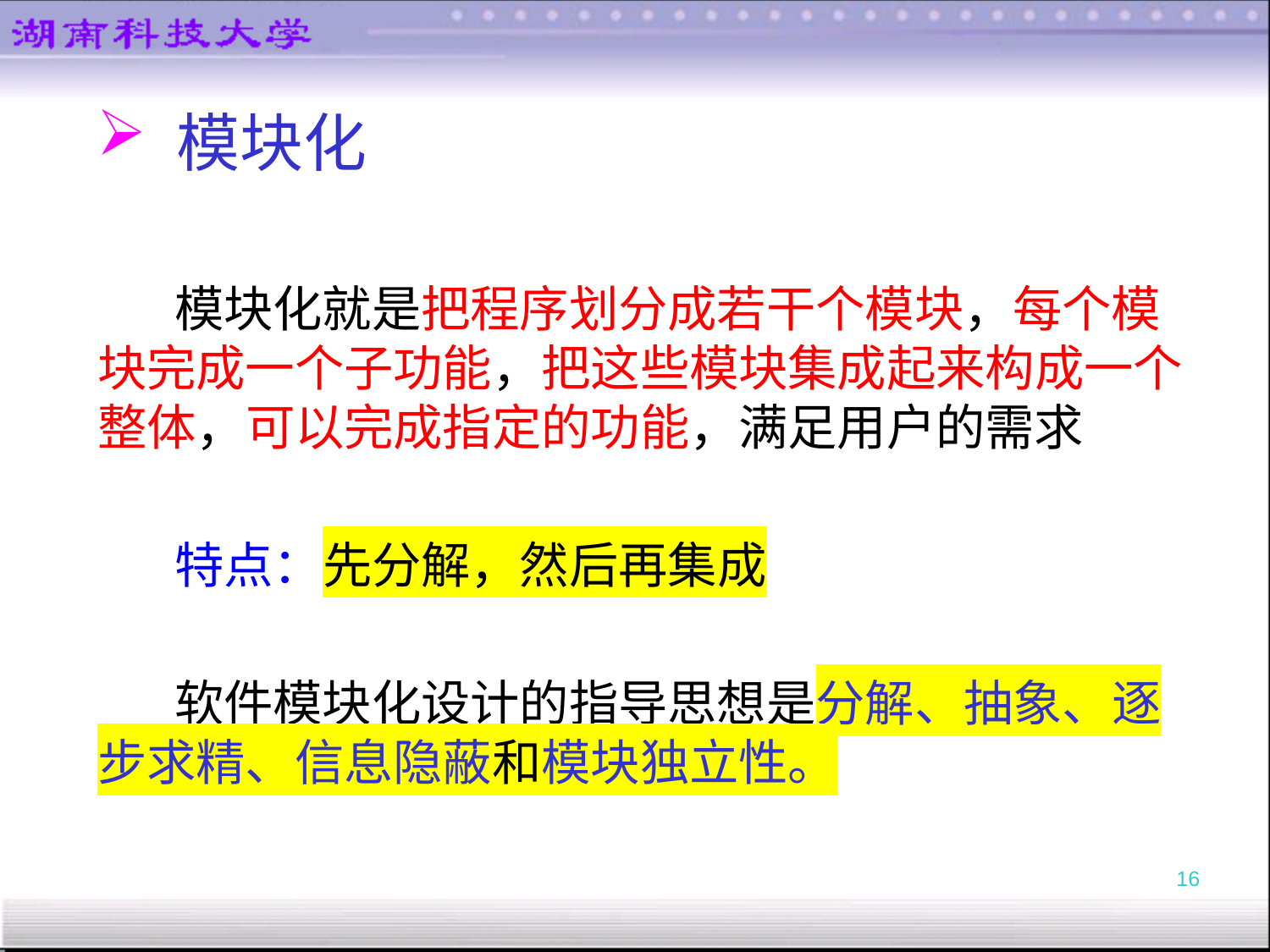

模块化

      模块化就是把程序划分成若干个模块，每个模块完成一个子功能，把这些模块集成起来构成一个整体，可以完成指定的功能，满足用户的需求

      特点：先分解，然后再集成

      软件模块化设计的指导思想是分解、抽象、逐步求精、信息隐蔽和模块独立性。
16